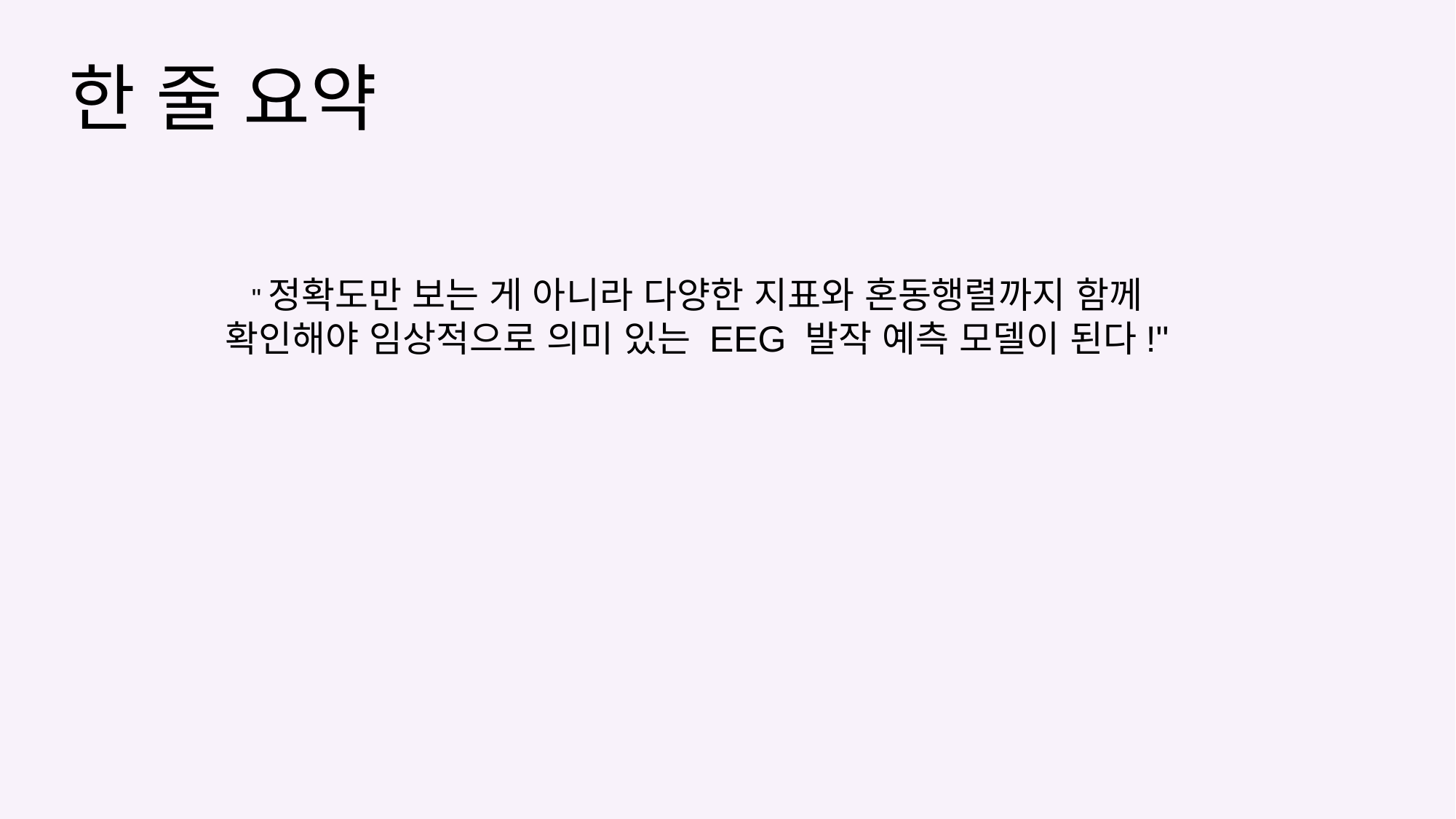

한 줄 요약
"정확도만 보는 게 아니라 다양한 지표와 혼동행렬까지 함께 확인해야 임상적으로 의미 있는 EEG 발작 예측 모델이 된다!"